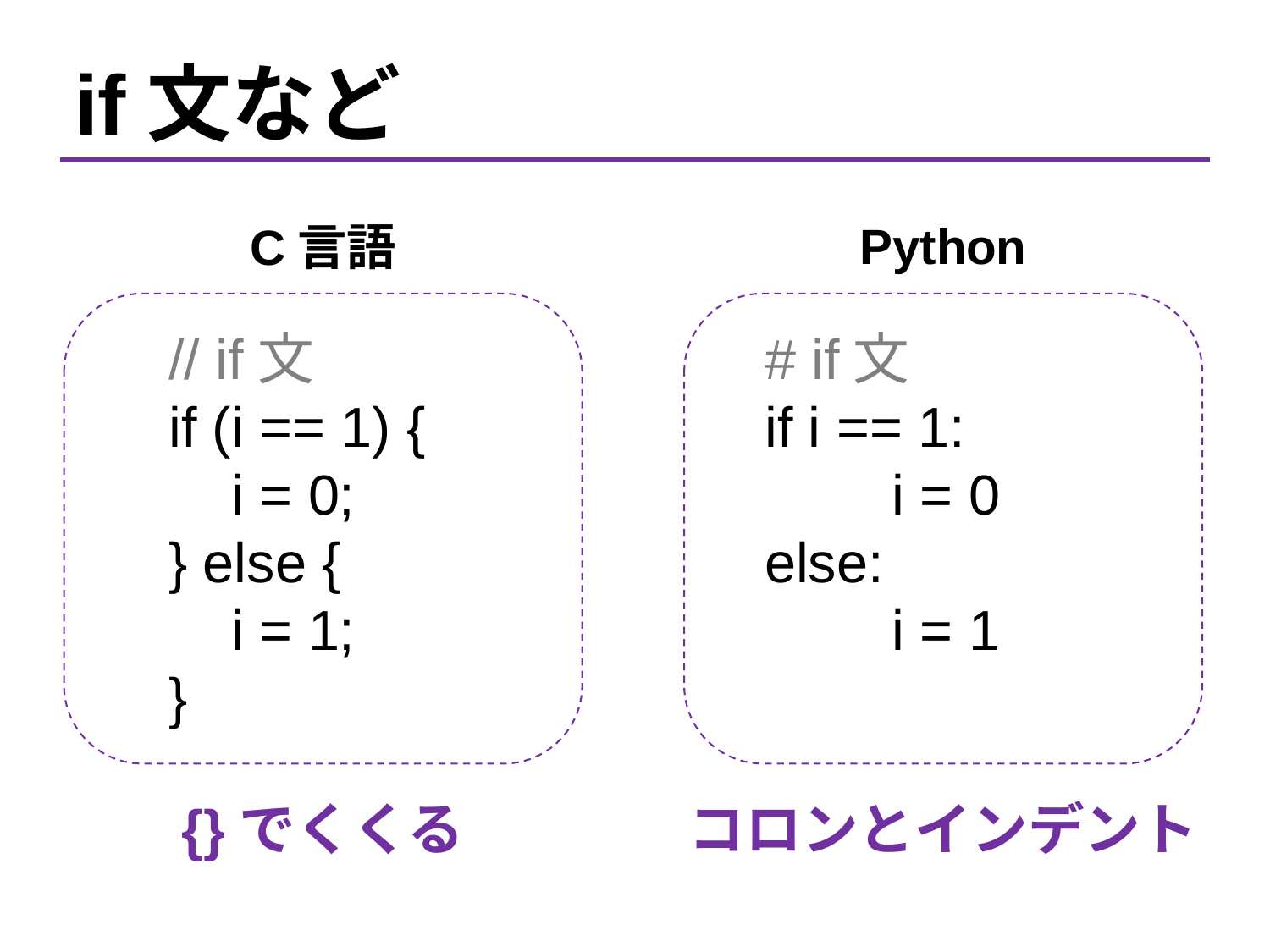

if文など
Python
C言語

# if文
if i == 1:
	i = 0
else:
	i = 1
// if文
if (i == 1) {
    i = 0;
} else {
    i = 1;
}
{}でくくる
コロンとインデント